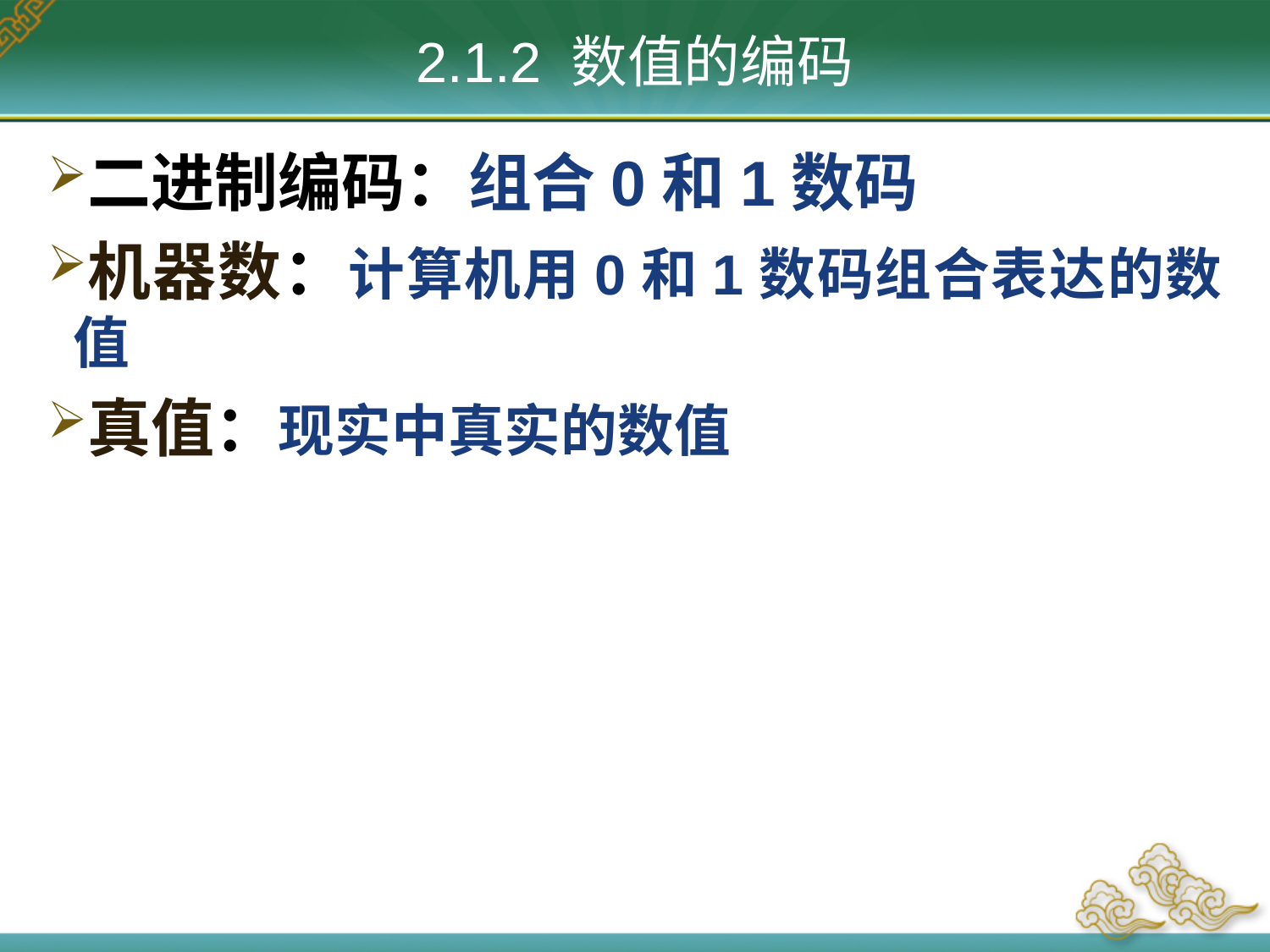

# 2.1.2 数值的编码
二进制编码：组合0和1数码
机器数：计算机用0和1数码组合表达的数值
真值：现实中真实的数值